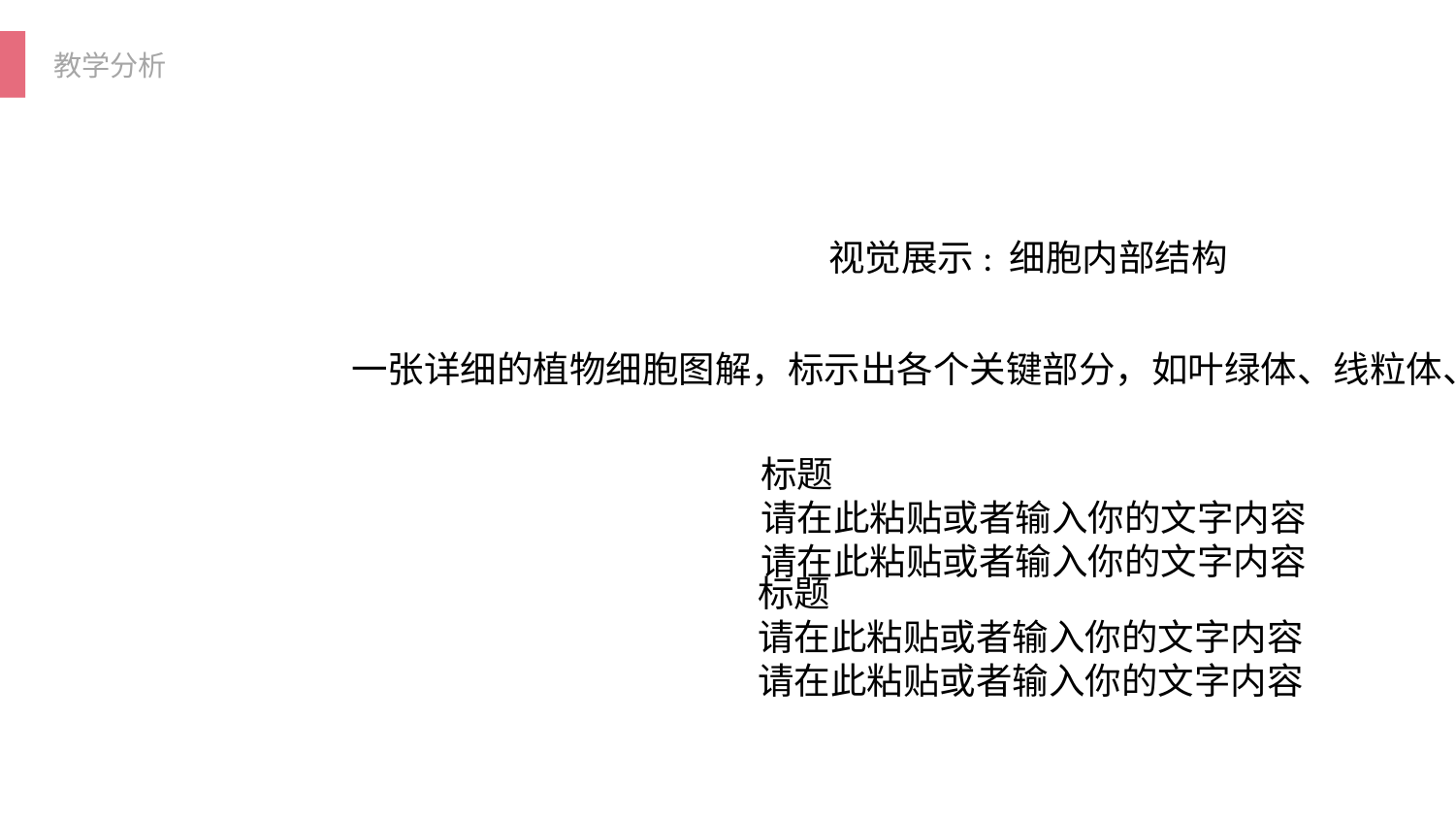

视觉展示: 细胞内部结构
一张详细的植物细胞图解，标示出各个关键部分，如叶绿体、线粒体、高尔基体等。

标题
请在此粘贴或者输入你的文字内容
请在此粘贴或者输入你的文字内容

标题
请在此粘贴或者输入你的文字内容
请在此粘贴或者输入你的文字内容